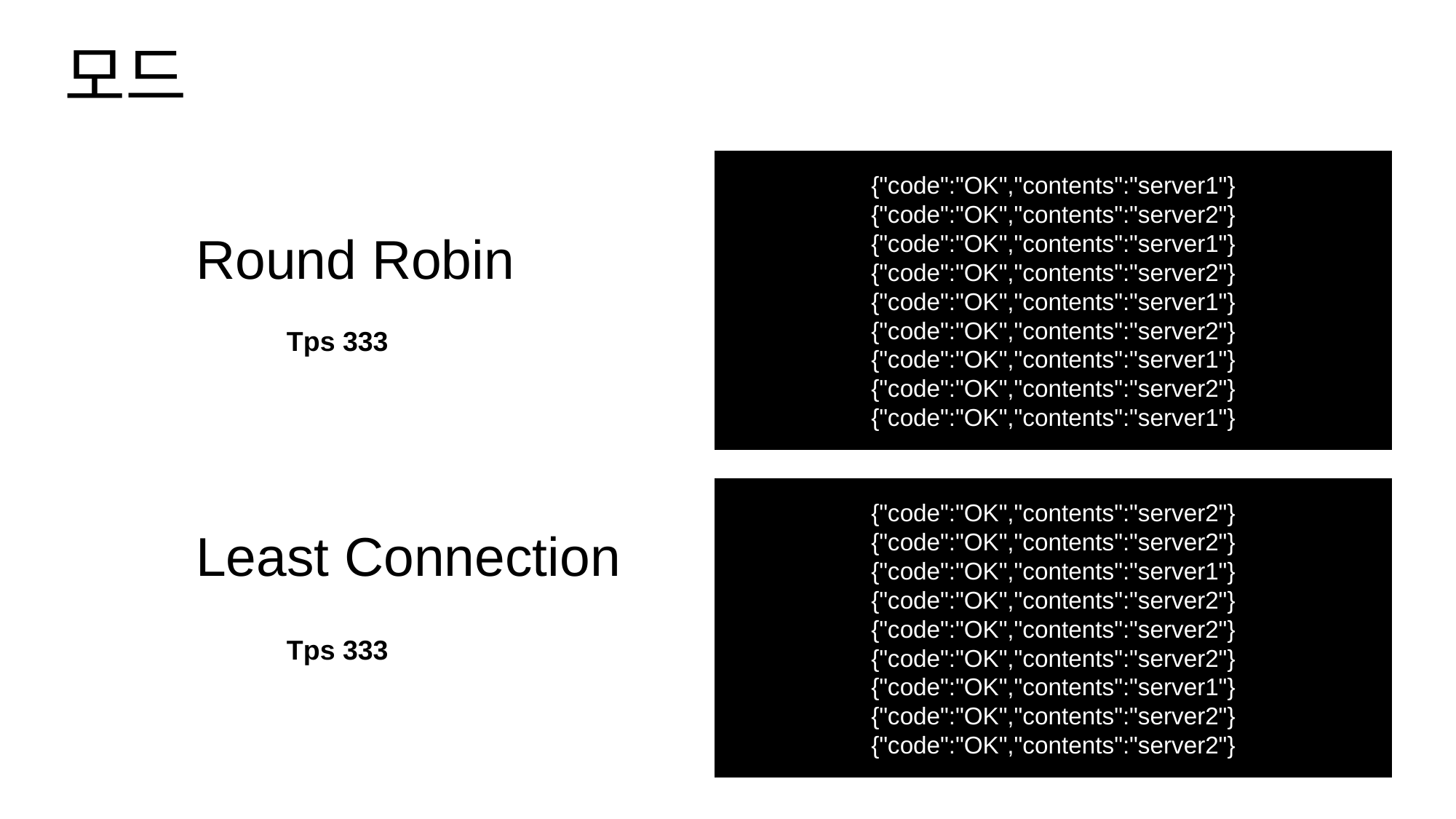

모드
{"code":"OK","contents":"server1"}
{"code":"OK","contents":"server2"}
{"code":"OK","contents":"server1"}
{"code":"OK","contents":"server2"}
{"code":"OK","contents":"server1"}
{"code":"OK","contents":"server2"}
{"code":"OK","contents":"server1"}
{"code":"OK","contents":"server2"}
{"code":"OK","contents":"server1"}
Round Robin
Tps 333
# Least Connection
{"code":"OK","contents":"server2"}
{"code":"OK","contents":"server2"}
{"code":"OK","contents":"server1"}
{"code":"OK","contents":"server2"}
{"code":"OK","contents":"server2"}
{"code":"OK","contents":"server2"}
{"code":"OK","contents":"server1"}
{"code":"OK","contents":"server2"}
{"code":"OK","contents":"server2"}
Tps 333